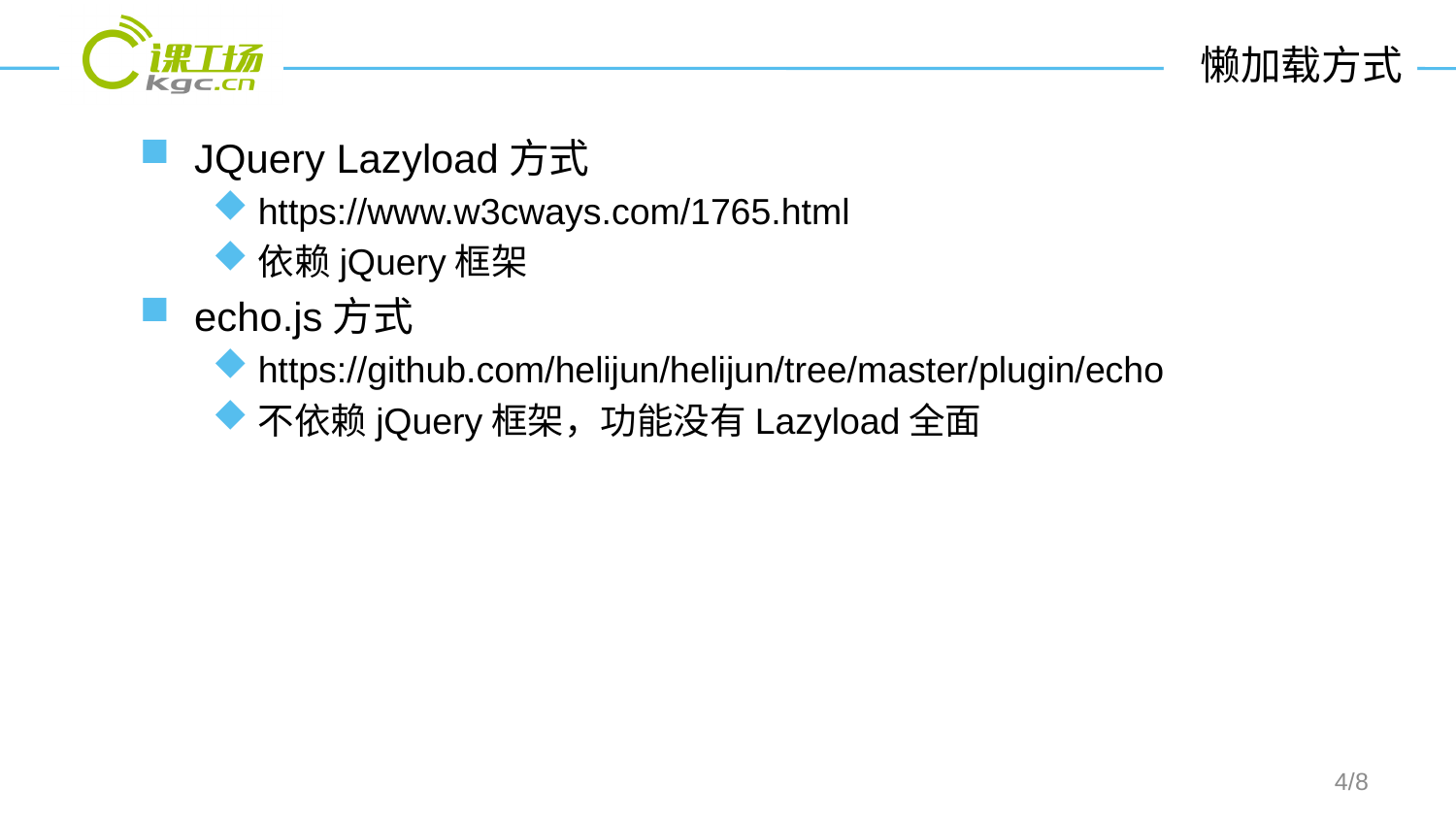

# 懒加载方式
JQuery Lazyload方式
https://www.w3cways.com/1765.html
依赖jQuery框架
echo.js方式
https://github.com/helijun/helijun/tree/master/plugin/echo
不依赖jQuery框架，功能没有Lazyload全面
4/8